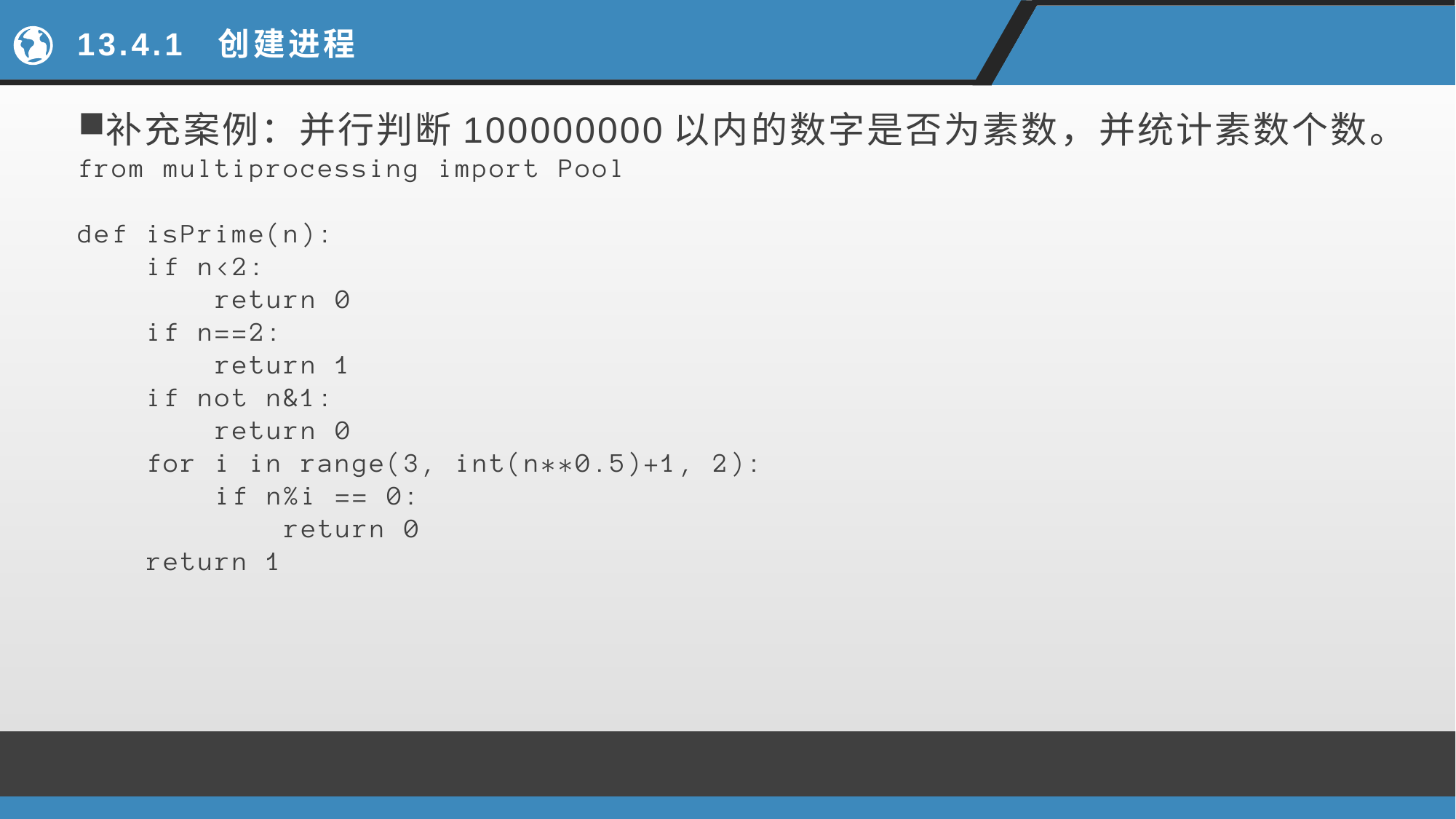

# 13.4.1  创建进程

补充案例：并行判断100000000以内的数字是否为素数，并统计素数个数。
from multiprocessing import Pool

def isPrime(n):
    if n<2:
        return 0
    if n==2:
        return 1
    if not n&1:
        return 0
    for i in range(3, int(n**0.5)+1, 2):
        if n%i == 0:
            return 0
    return 1